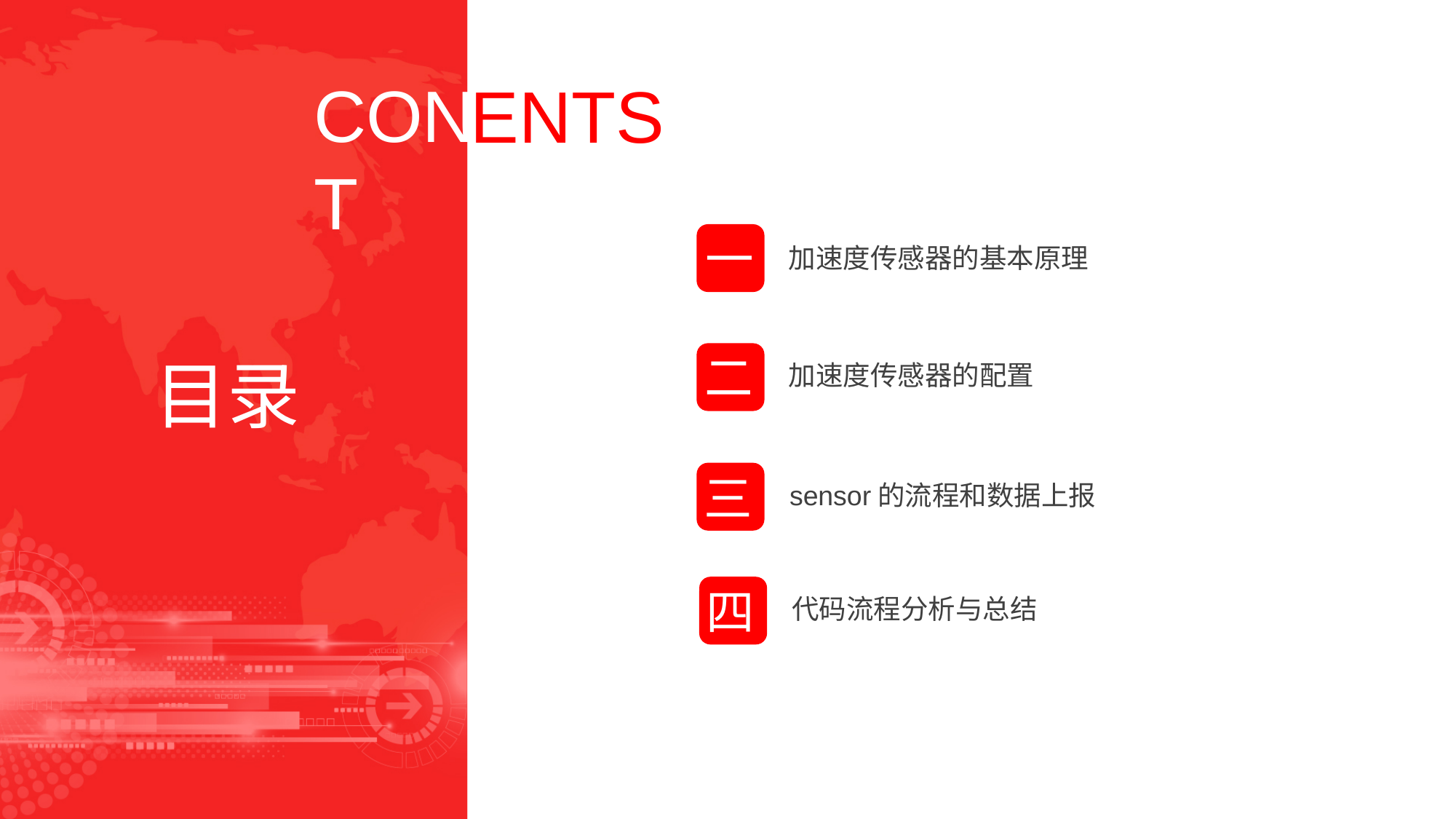

CONT
ENTS
一

加速度传感器的基本原理
二

目录
加速度传感器的配置
三

sensor的流程和数据上报
四

代码流程分析与总结